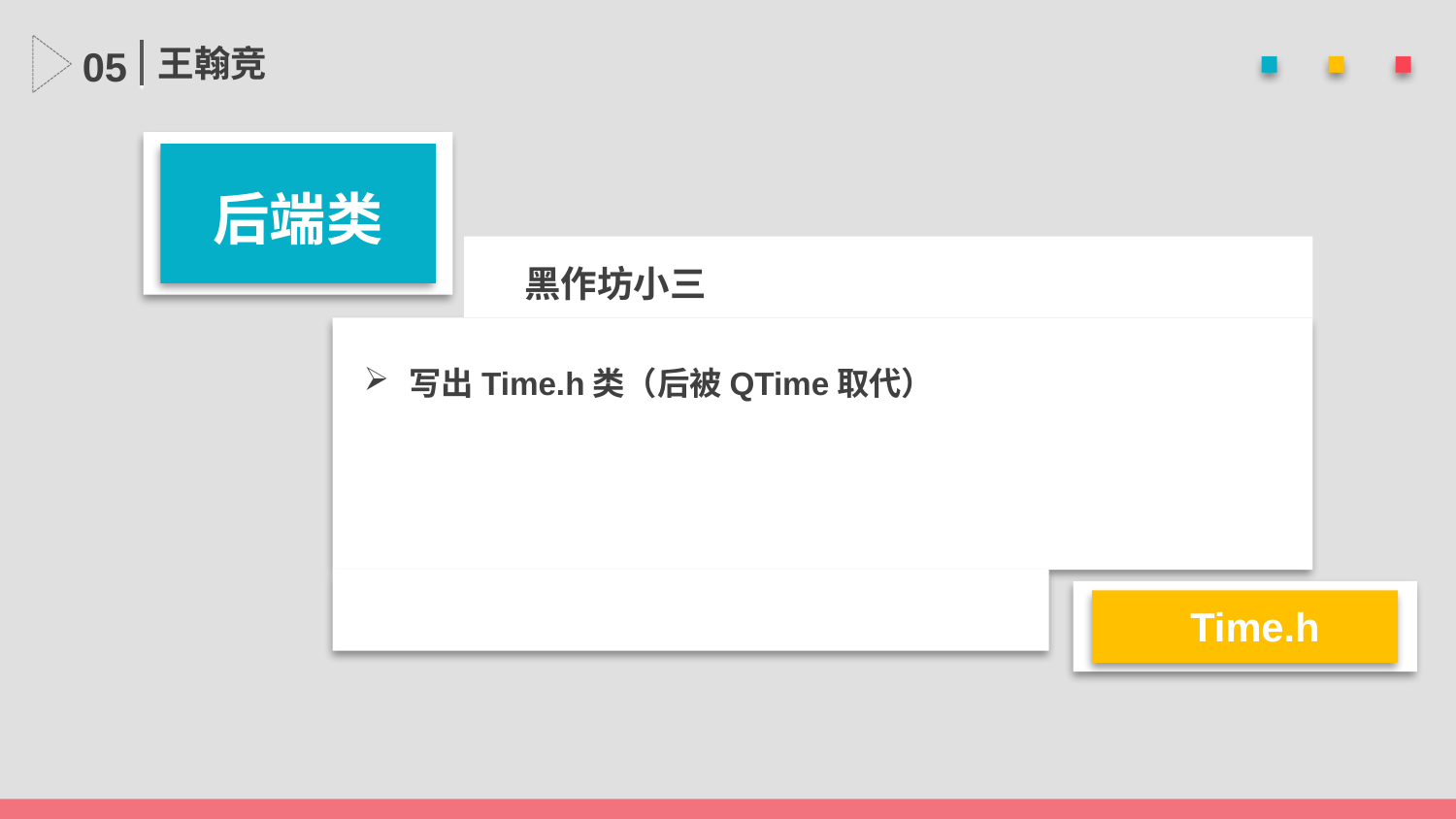

· · ·

王翰竞
05

后端类

黑作坊小三
写出Time.h类（后被QTime取代）

Time.h